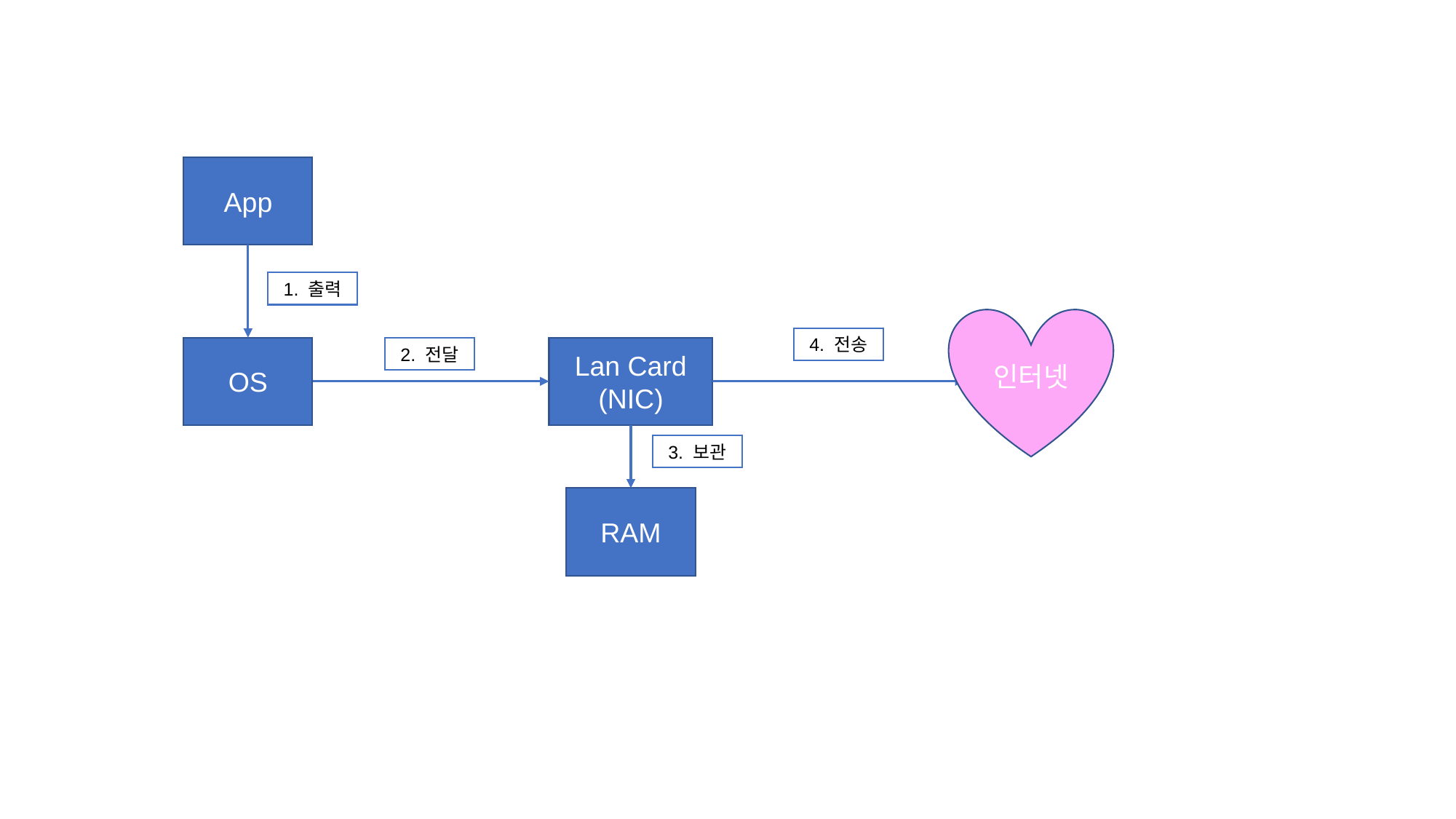

App
1. 출력
인터넷
4. 전송
OS
2. 전달
Lan Card
(NIC)
3. 보관
RAM